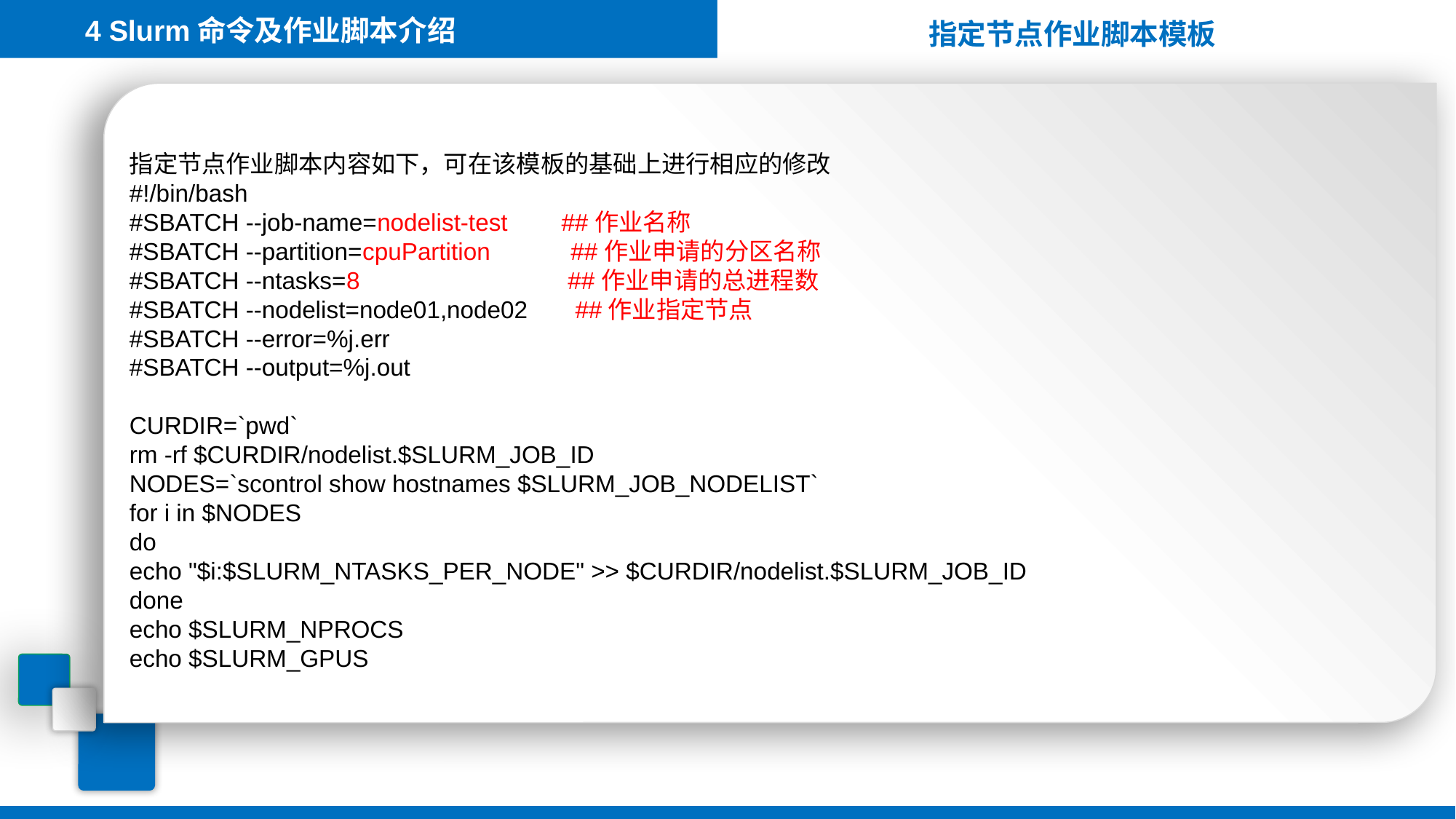

4 Slurm命令及作业脚本介绍

指定节点作业脚本模板
指定节点作业脚本内容如下，可在该模板的基础上进行相应的修改
#!/bin/bash
#SBATCH --job-name=nodelist-test        ##作业名称
#SBATCH --partition=cpuPartition            ##作业申请的分区名称
#SBATCH --ntasks=8                               ##作业申请的总进程数
#SBATCH --nodelist=node01,node02       ##作业指定节点
#SBATCH --error=%j.err
#SBATCH --output=%j.out

CURDIR=`pwd`
rm -rf $CURDIR/nodelist.$SLURM_JOB_ID
NODES=`scontrol show hostnames $SLURM_JOB_NODELIST`
for i in $NODES
do
echo "$i:$SLURM_NTASKS_PER_NODE" >> $CURDIR/nodelist.$SLURM_JOB_ID
done
echo $SLURM_NPROCS
echo $SLURM_GPUS